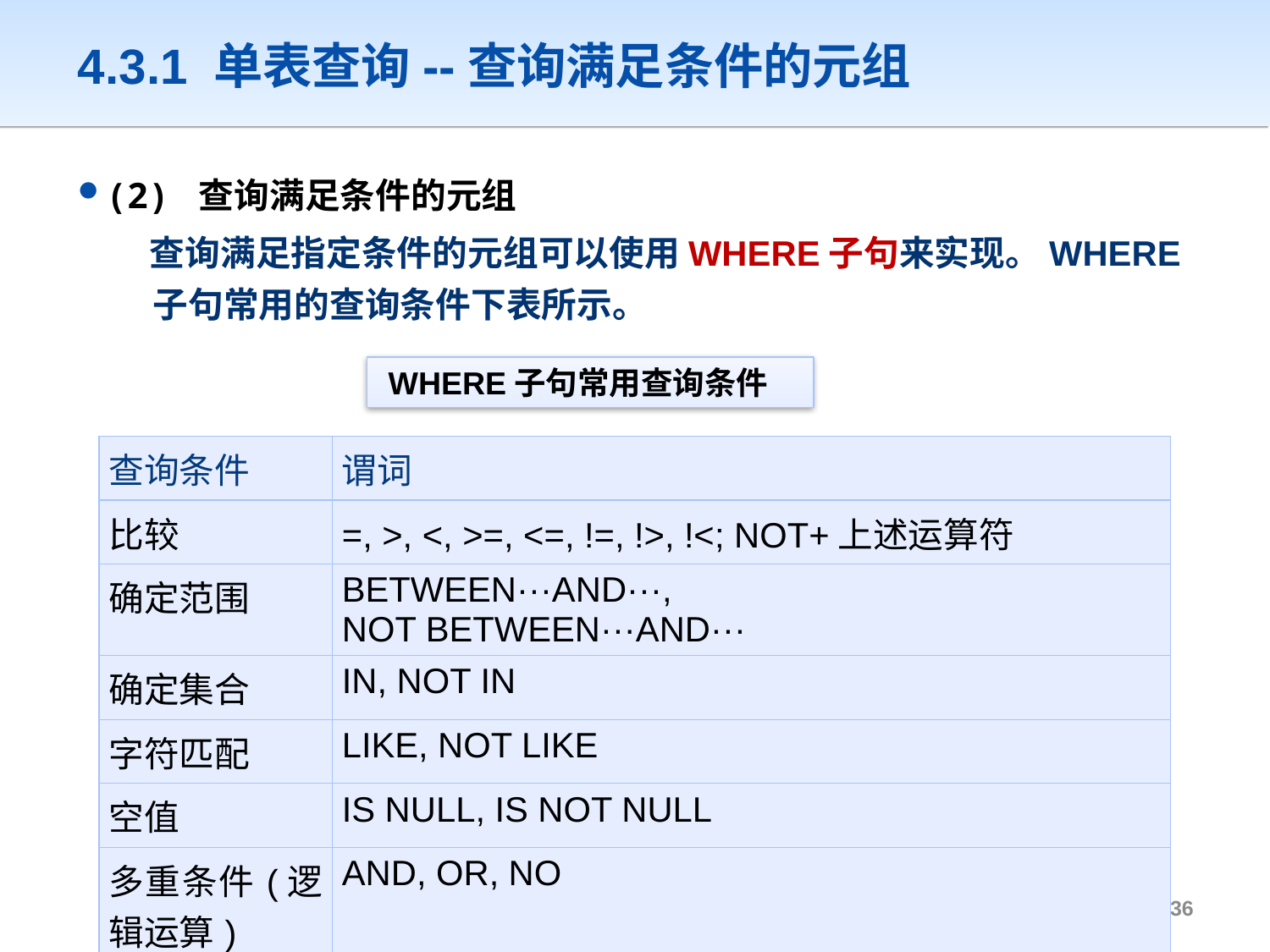

# 4.3.1 单表查询--查询满足条件的元组
(2) 查询满足条件的元组
  查询满足指定条件的元组可以使用WHERE子句来实现。WHERE子句常用的查询条件下表所示。

 WHERE子句常用查询条件
| 查询条件 | 谓词 |
| --- | --- |
| 比较 | =, >, <, >=, <=, !=, !>, !<; NOT+上述运算符 |
| 确定范围 | BETWEEN···AND···, NOT BETWEEN···AND··· |
| 确定集合 | IN, NOT IN |
| 字符匹配 | LIKE, NOT LIKE |
| 空值 | IS NULL, IS NOT NULL |
| 多重条件(逻辑运算) | AND, OR, NO |
36